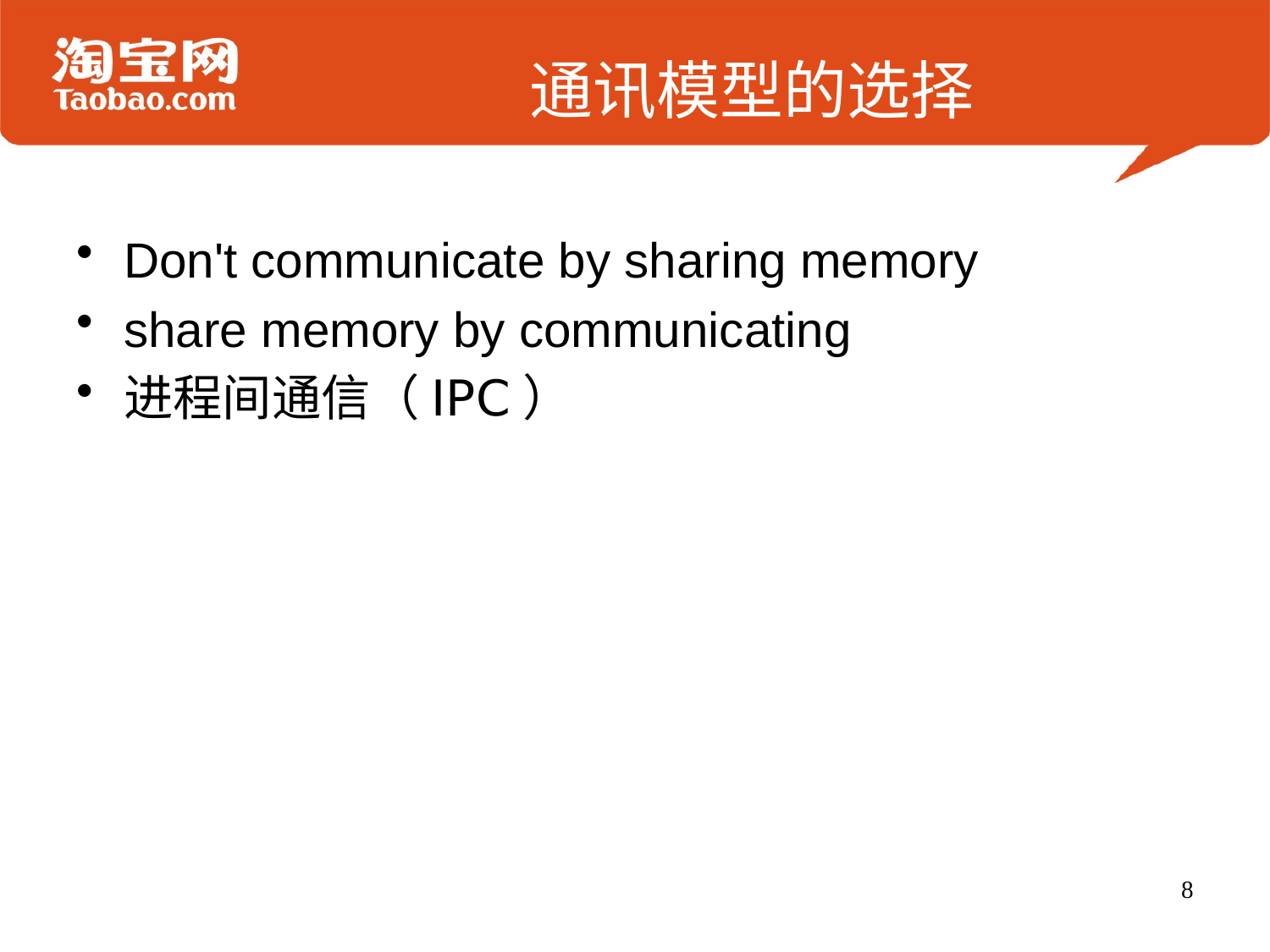

# 通讯模型的选择
Don't communicate by sharing memory
share memory by communicating
进程间通信（IPC）
8